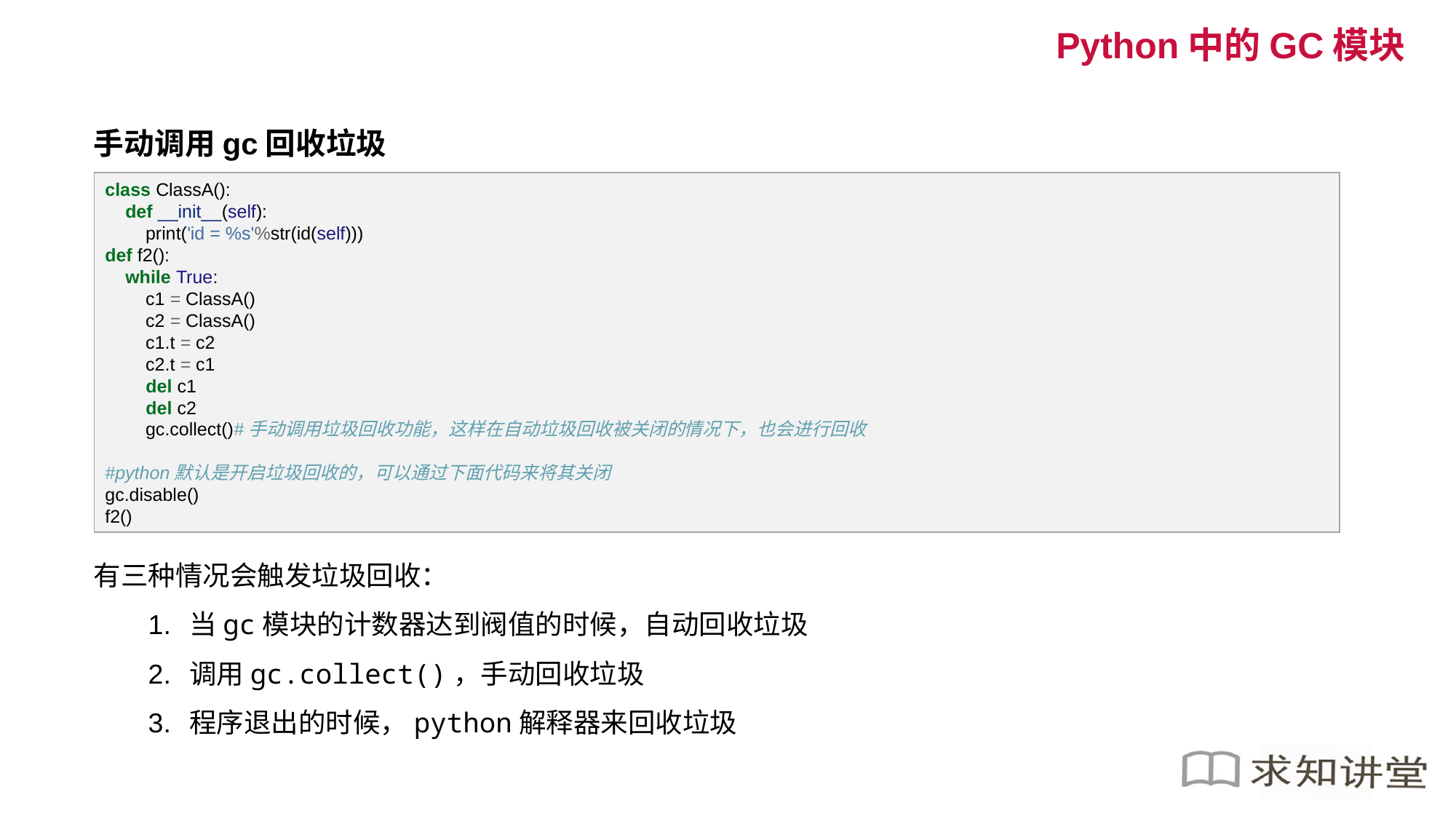

Python中的GC模块

手动调用gc回收垃圾
class ClassA():
    def __init__(self):
        print('id = %s'%str(id(self)))
def f2():
    while True:
        c1 = ClassA()
        c2 = ClassA()
        c1.t = c2
        c2.t = c1
        del c1
        del c2
        gc.collect()#手动调用垃圾回收功能，这样在自动垃圾回收被关闭的情况下，也会进行回收
#python默认是开启垃圾回收的，可以通过下面代码来将其关闭
gc.disable()
f2()

有三种情况会触发垃圾回收：
当gc模块的计数器达到阀值的时候，自动回收垃圾
调用gc.collect()，手动回收垃圾
程序退出的时候，python解释器来回收垃圾